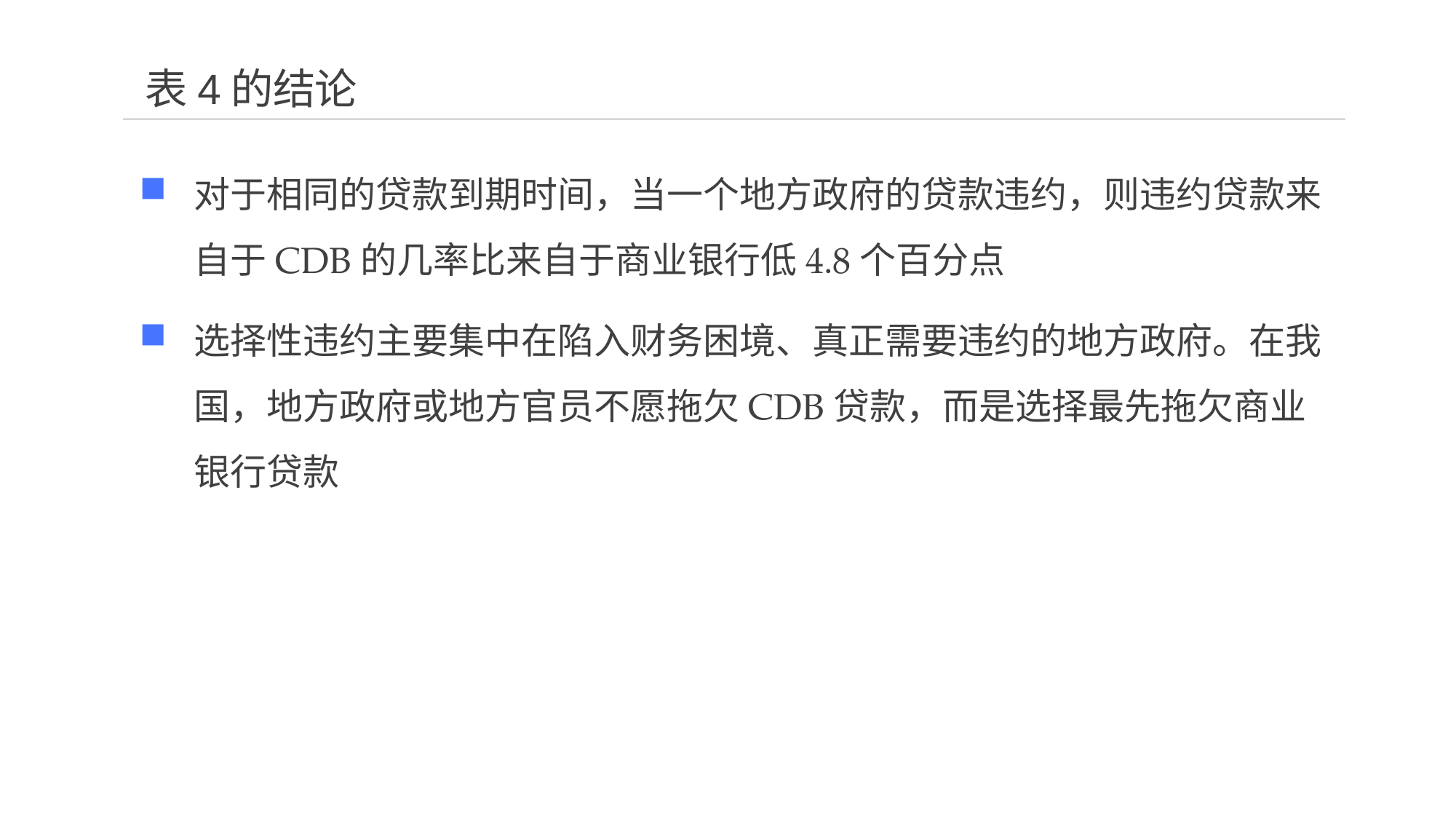

# 表4的结论
对于相同的贷款到期时间，当一个地方政府的贷款违约，则违约贷款来自于CDB的几率比来自于商业银行低4.8个百分点
选择性违约主要集中在陷入财务困境、真正需要违约的地方政府。在我国，地方政府或地方官员不愿拖欠CDB贷款，而是选择最先拖欠商业银行贷款